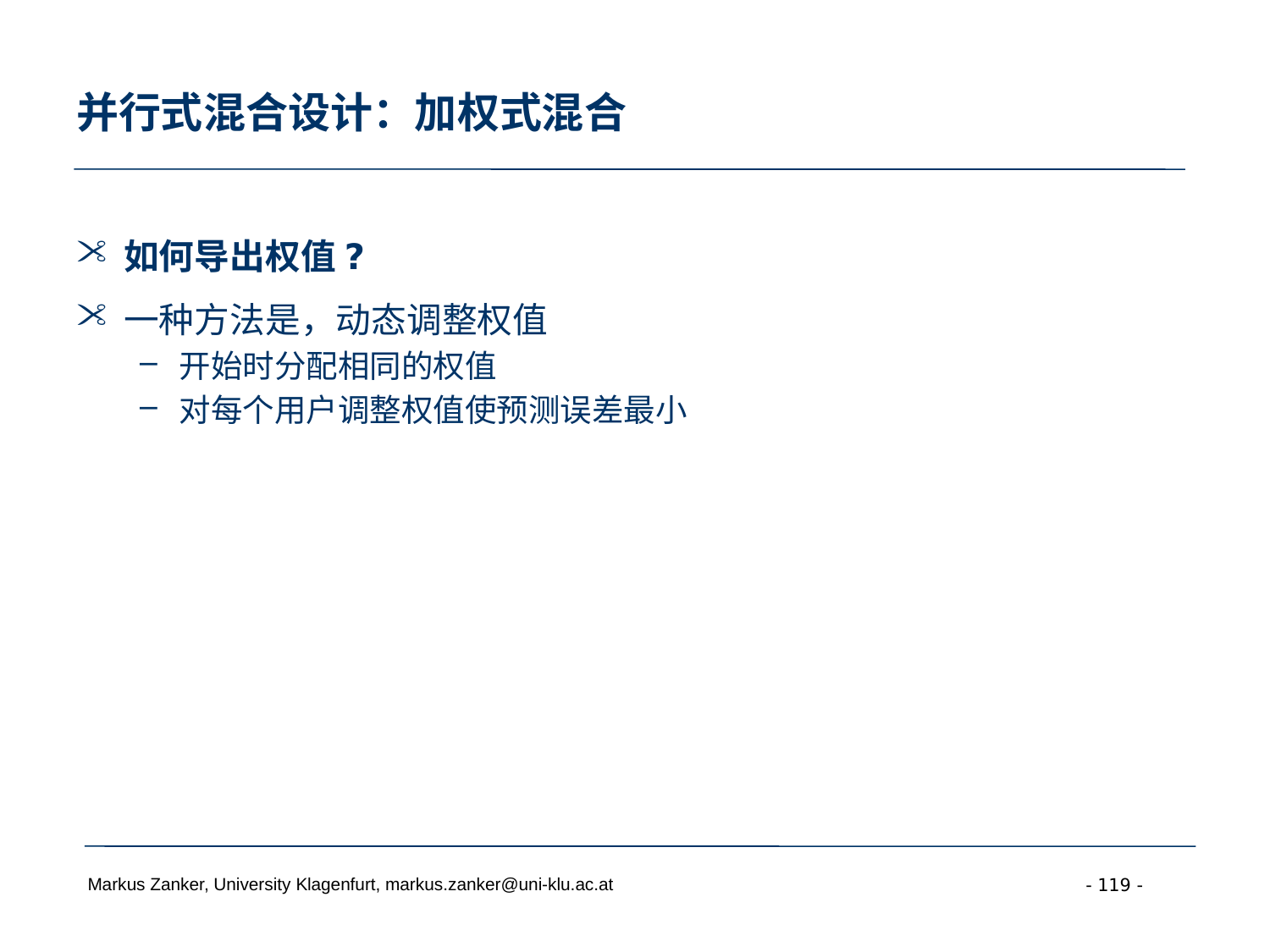

Markus Zanker, University Klagenfurt, markus.zanker@uni-klu.ac.at
# 并行式混合设计：加权式混合
如何导出权值?
一种方法是，动态调整权值
开始时分配相同的权值
对每个用户调整权值使预测误差最小